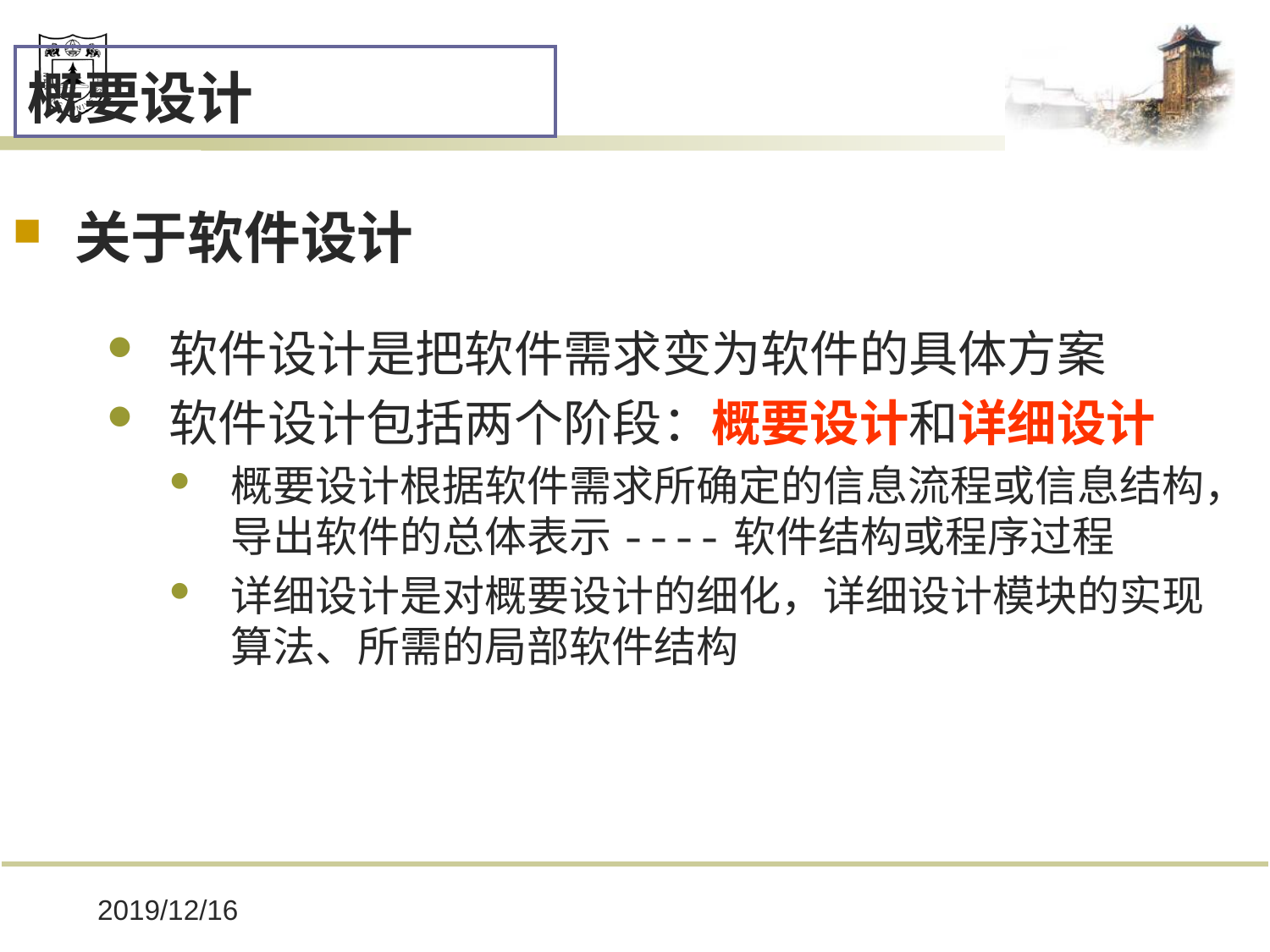

概要设计
关于软件设计
软件设计是把软件需求变为软件的具体方案
软件设计包括两个阶段：概要设计和详细设计
概要设计根据软件需求所确定的信息流程或信息结构，导出软件的总体表示----软件结构或程序过程
详细设计是对概要设计的细化，详细设计模块的实现算法、所需的局部软件结构

2019/12/16